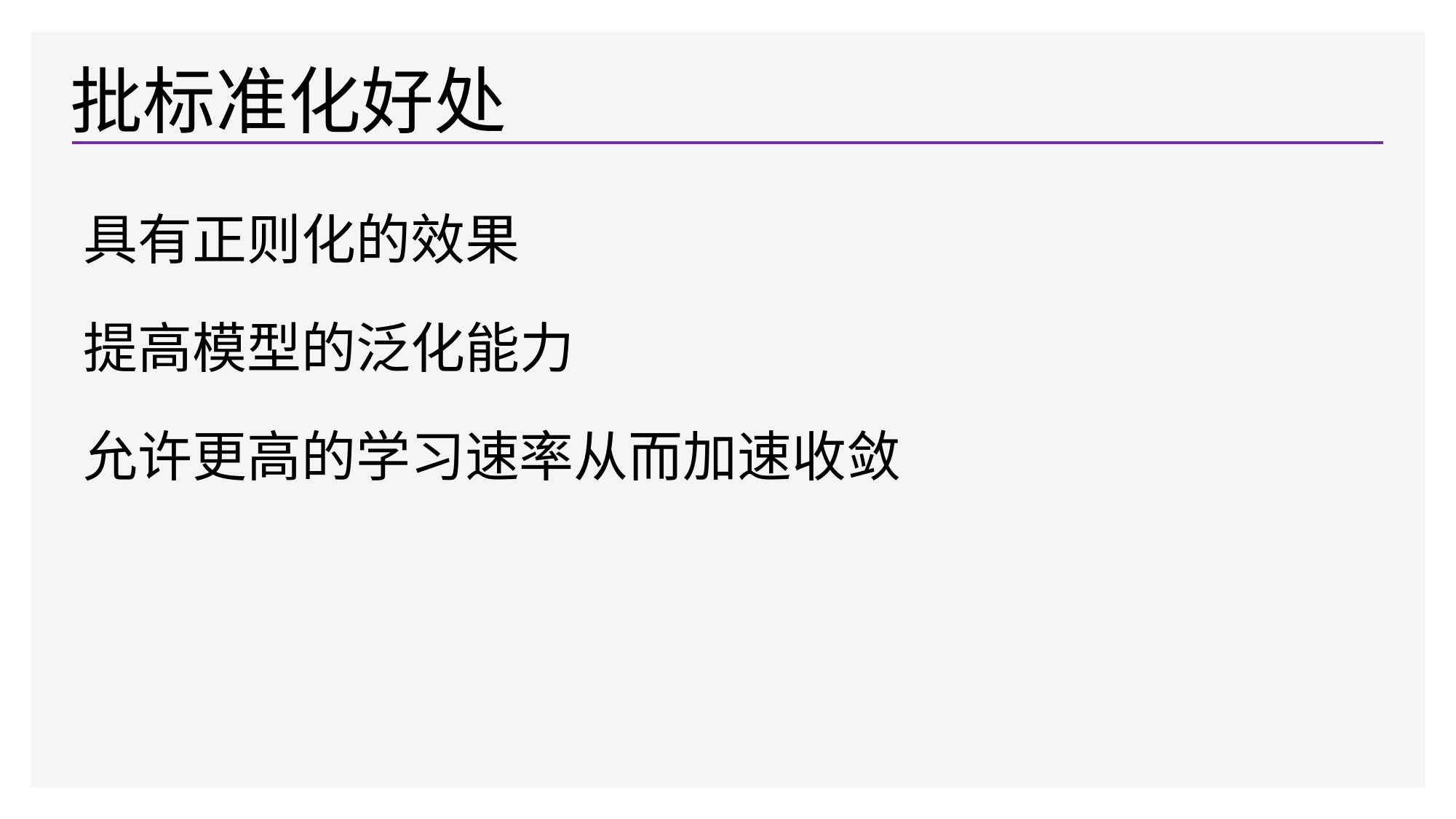

# 批标准化好处
具有正则化的效果

提高模型的泛化能力

允许更高的学习速率从而加速收敛